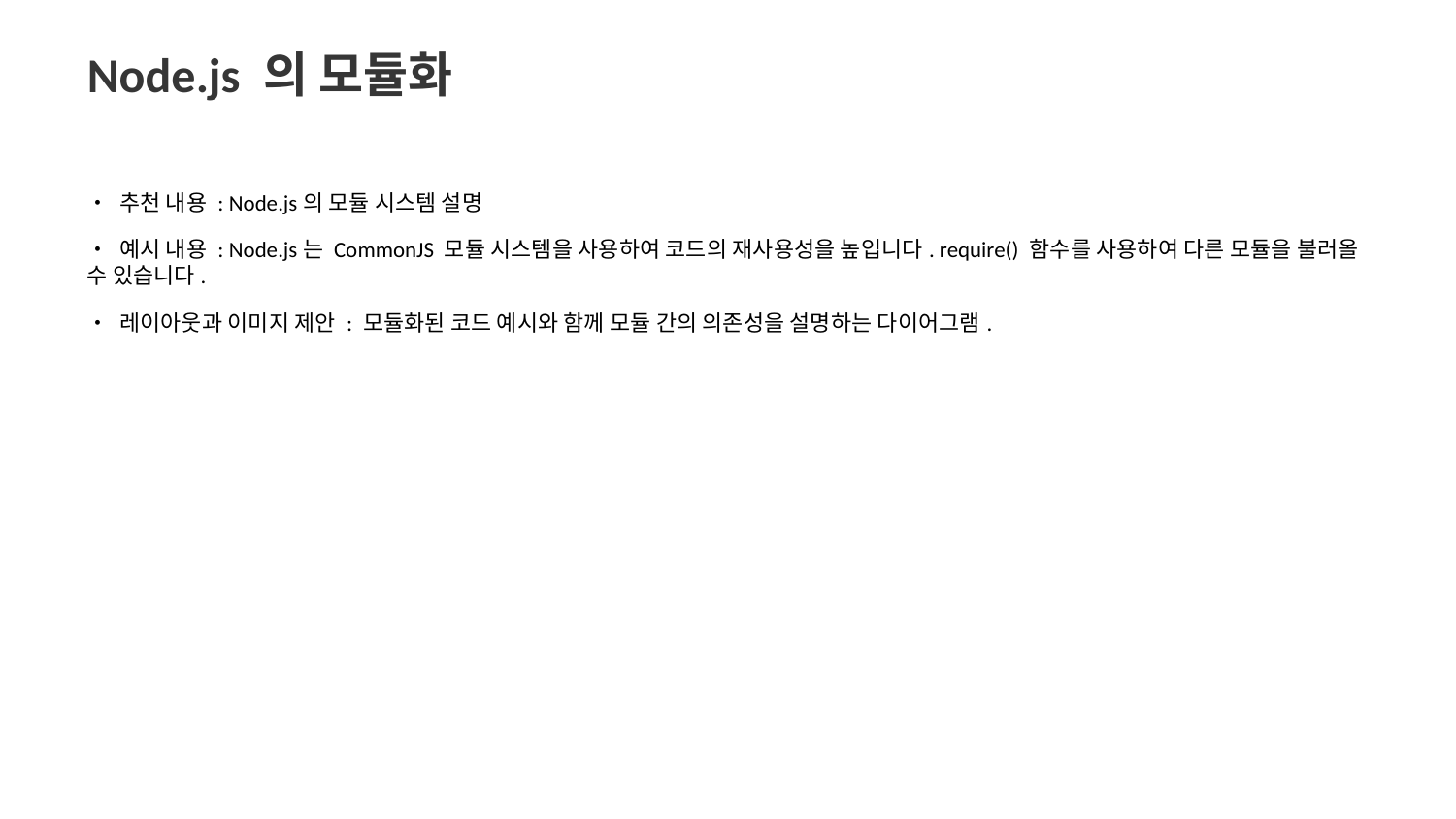

Node.js 의 모듈화
• 추천 내용 : Node.js의 모듈 시스템 설명
• 예시 내용 : Node.js는 CommonJS 모듈 시스템을 사용하여 코드의 재사용성을 높입니다. require() 함수를 사용하여 다른 모듈을 불러올 수 있습니다.
• 레이아웃과 이미지 제안 : 모듈화된 코드 예시와 함께 모듈 간의 의존성을 설명하는 다이어그램.